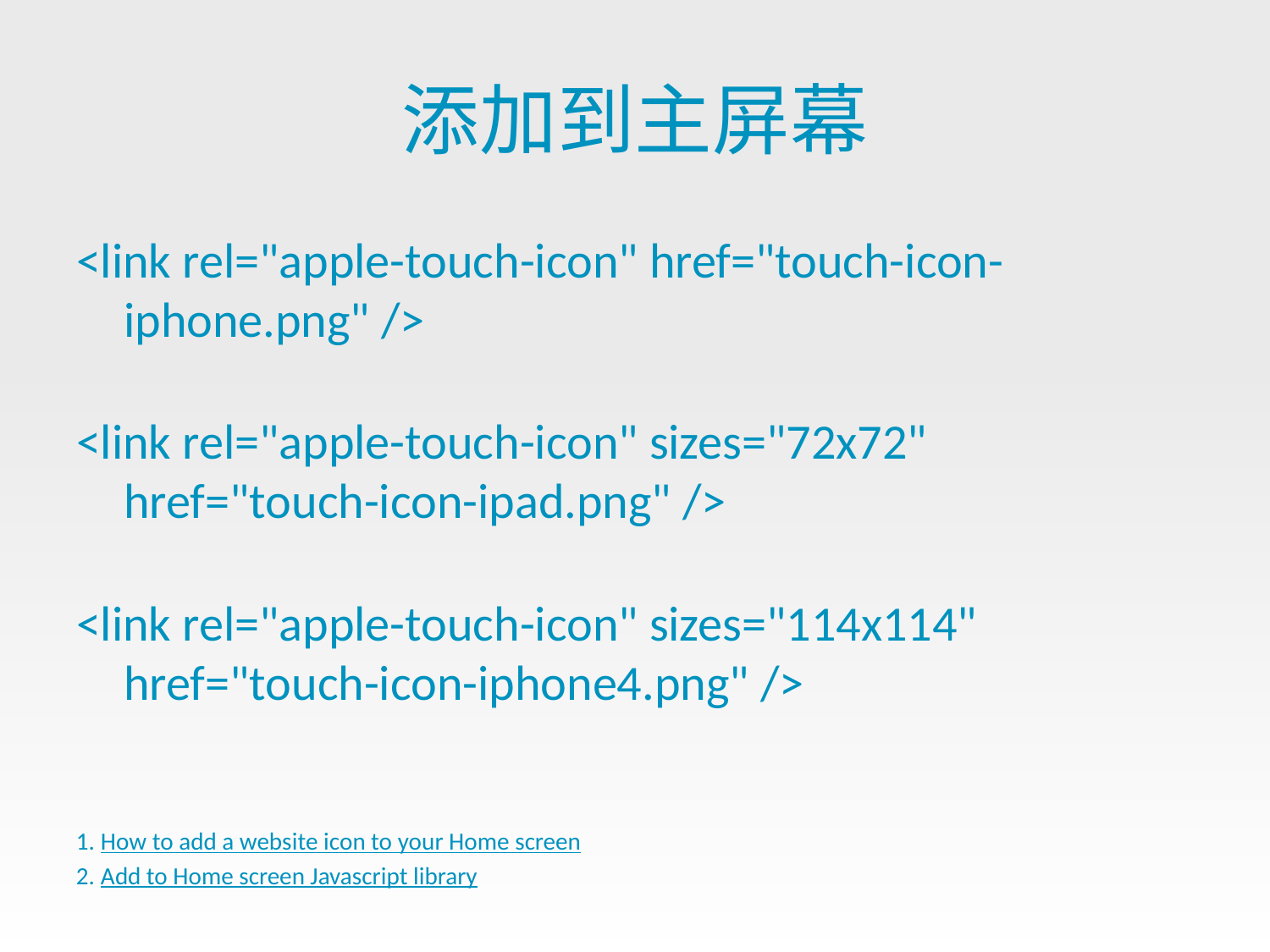

# 添加到主屏幕
<link rel="apple-touch-icon" href="touch-icon-iphone.png" />
<link rel="apple-touch-icon" sizes="72x72" href="touch-icon-ipad.png" />
<link rel="apple-touch-icon" sizes="114x114" href="touch-icon-iphone4.png" />
How to add a website icon to your Home screen
Add to Home screen Javascript library